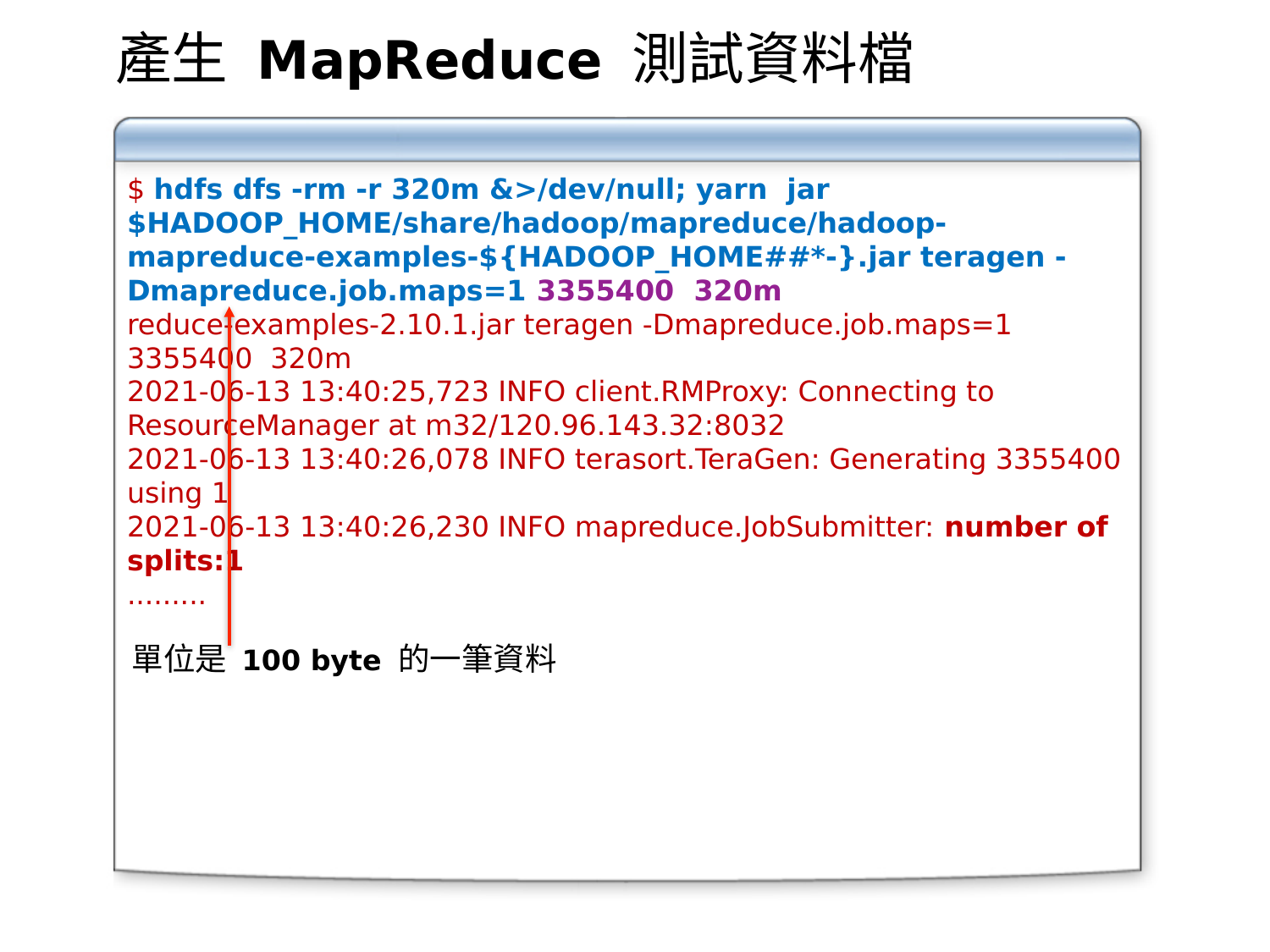

產生 MapReduce 測試資料檔
$ hdfs dfs -rm -r 320m &>/dev/null; yarn  jar $HADOOP_HOME/share/hadoop/mapreduce/hadoop-mapreduce-examples-${HADOOP_HOME##*-}.jar teragen -Dmapreduce.job.maps=1 3355400  320m
reduce-examples-2.10.1.jar teragen -Dmapreduce.job.maps=1 3355400  320m
2021-06-13 13:40:25,723 INFO client.RMProxy: Connecting to ResourceManager at m32/120.96.143.32:8032
2021-06-13 13:40:26,078 INFO terasort.TeraGen: Generating 3355400 using 1
2021-06-13 13:40:26,230 INFO mapreduce.JobSubmitter: number of splits:1
.........

單位是 100 byte 的一筆資料